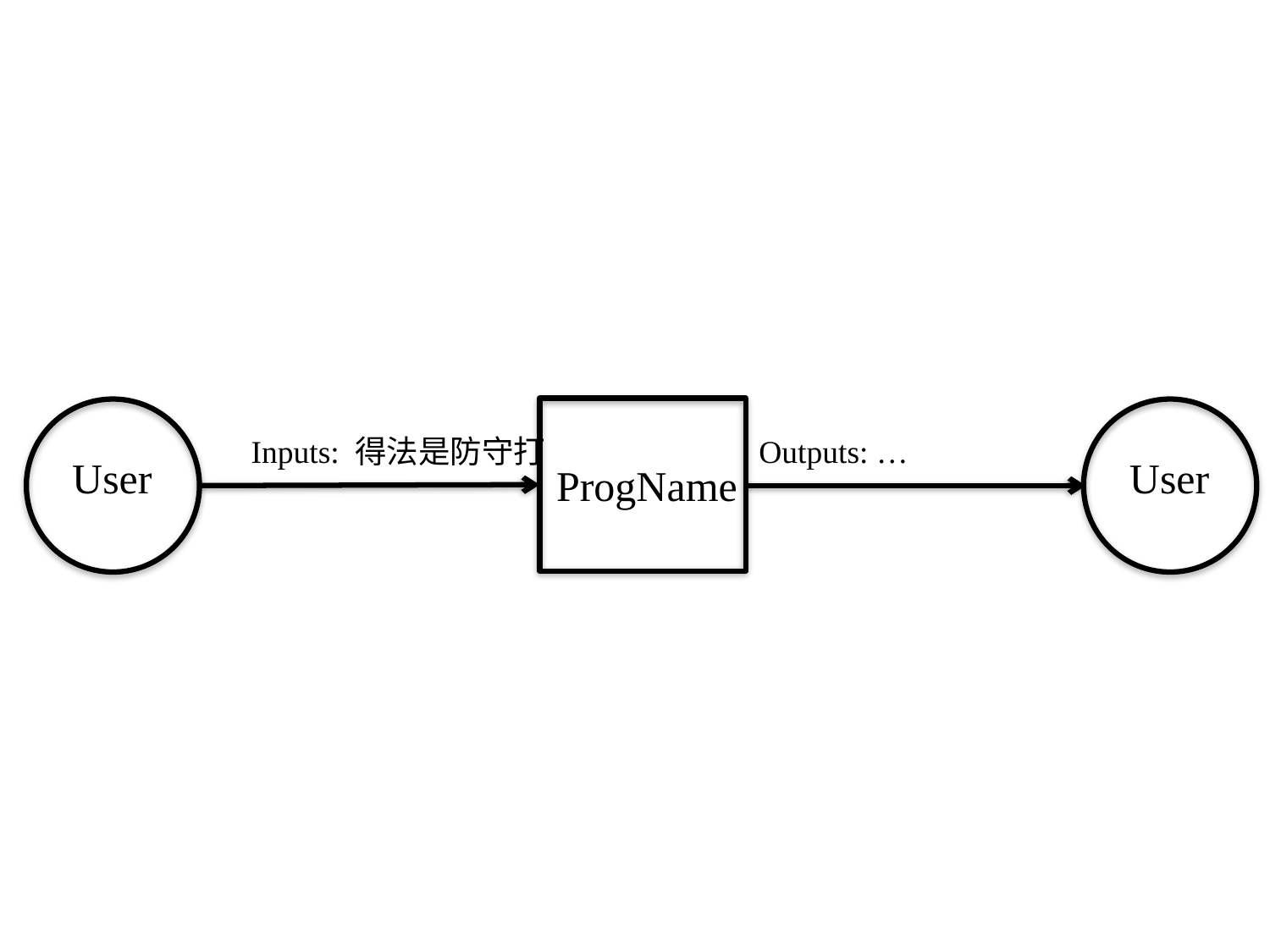

`
ProgName

User

User
Inputs: 得法是防守打
Outputs: …